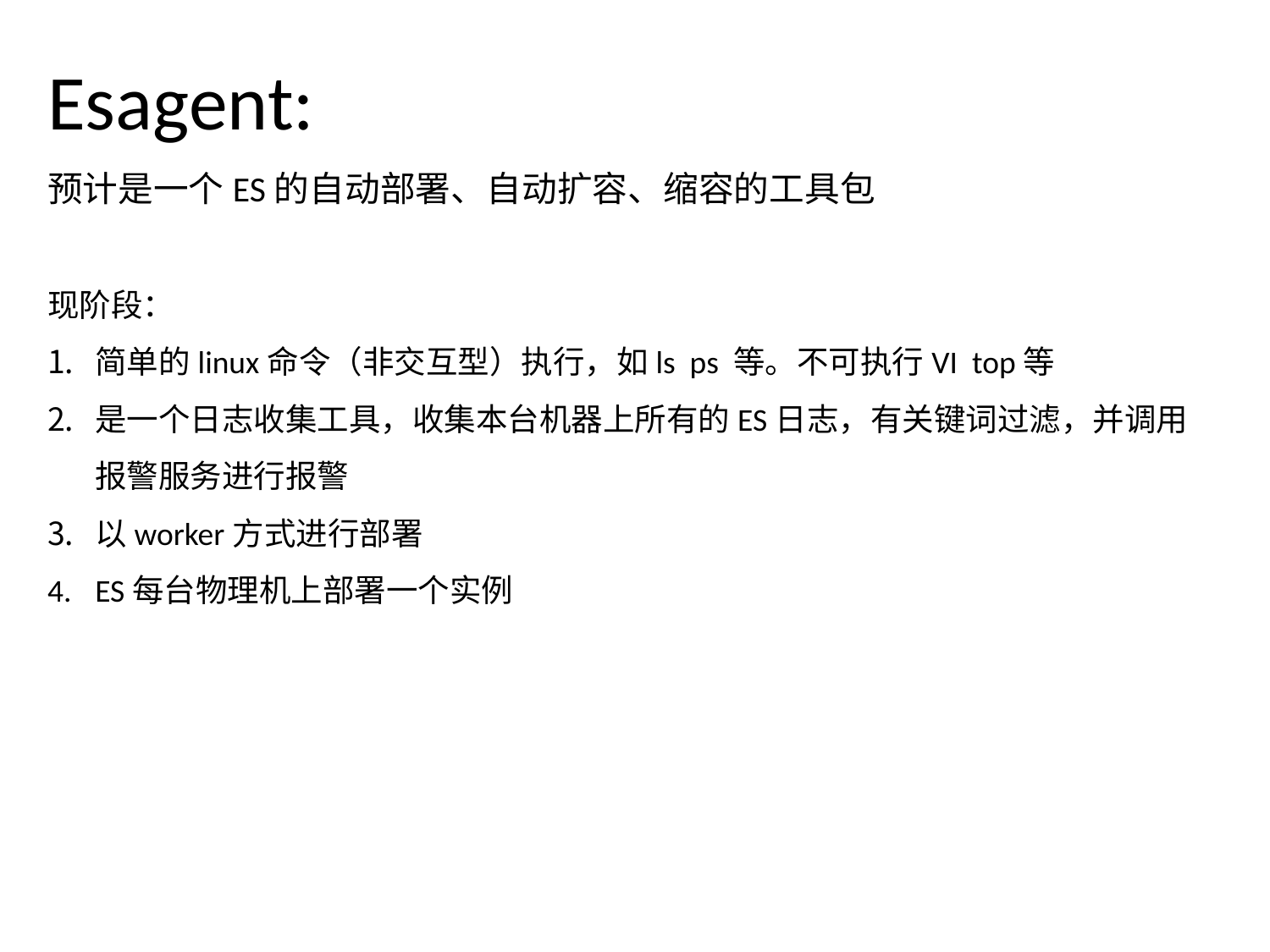

Esagent:
预计是一个ES的自动部署、自动扩容、缩容的工具包

现阶段：
简单的linux命令（非交互型）执行，如ls  ps 等。不可执行VI  top等
是一个日志收集工具，收集本台机器上所有的ES日志，有关键词过滤，并调用报警服务进行报警
以worker方式进行部署
ES每台物理机上部署一个实例